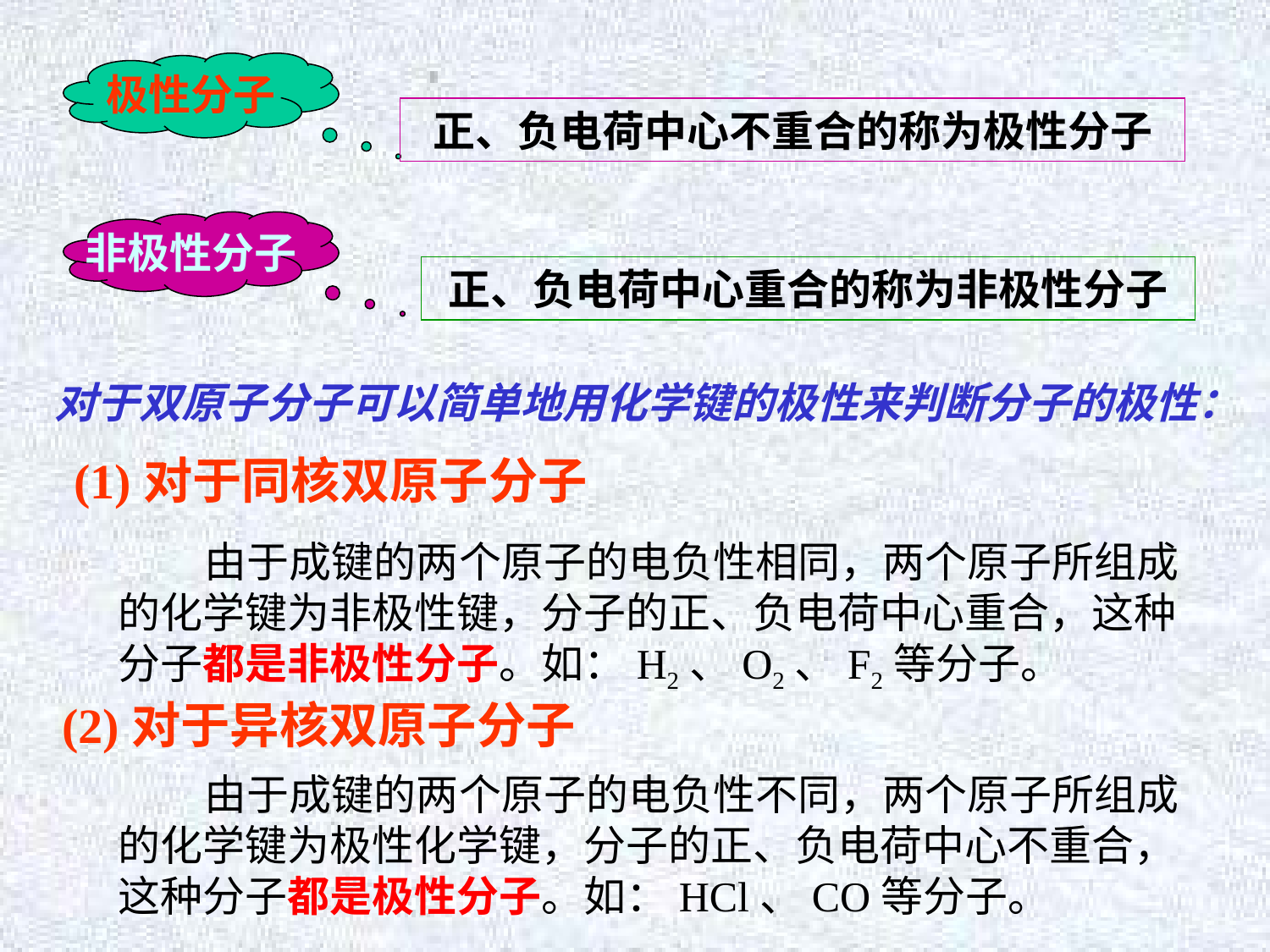

极性分子
正、负电荷中心不重合的称为极性分子
非极性分子
正、负电荷中心重合的称为非极性分子
对于双原子分子可以简单地用化学键的极性来判断分子的极性：
(1)对于同核双原子分子
        由于成键的两个原子的电负性相同，两个原子所组成的化学键为非极性键，分子的正、负电荷中心重合，这种分子都是非极性分子。如：H2、O2、F2等分子。
(2)对于异核双原子分子
        由于成键的两个原子的电负性不同，两个原子所组成的化学键为极性化学键，分子的正、负电荷中心不重合，这种分子都是极性分子。如：HCl、CO等分子。